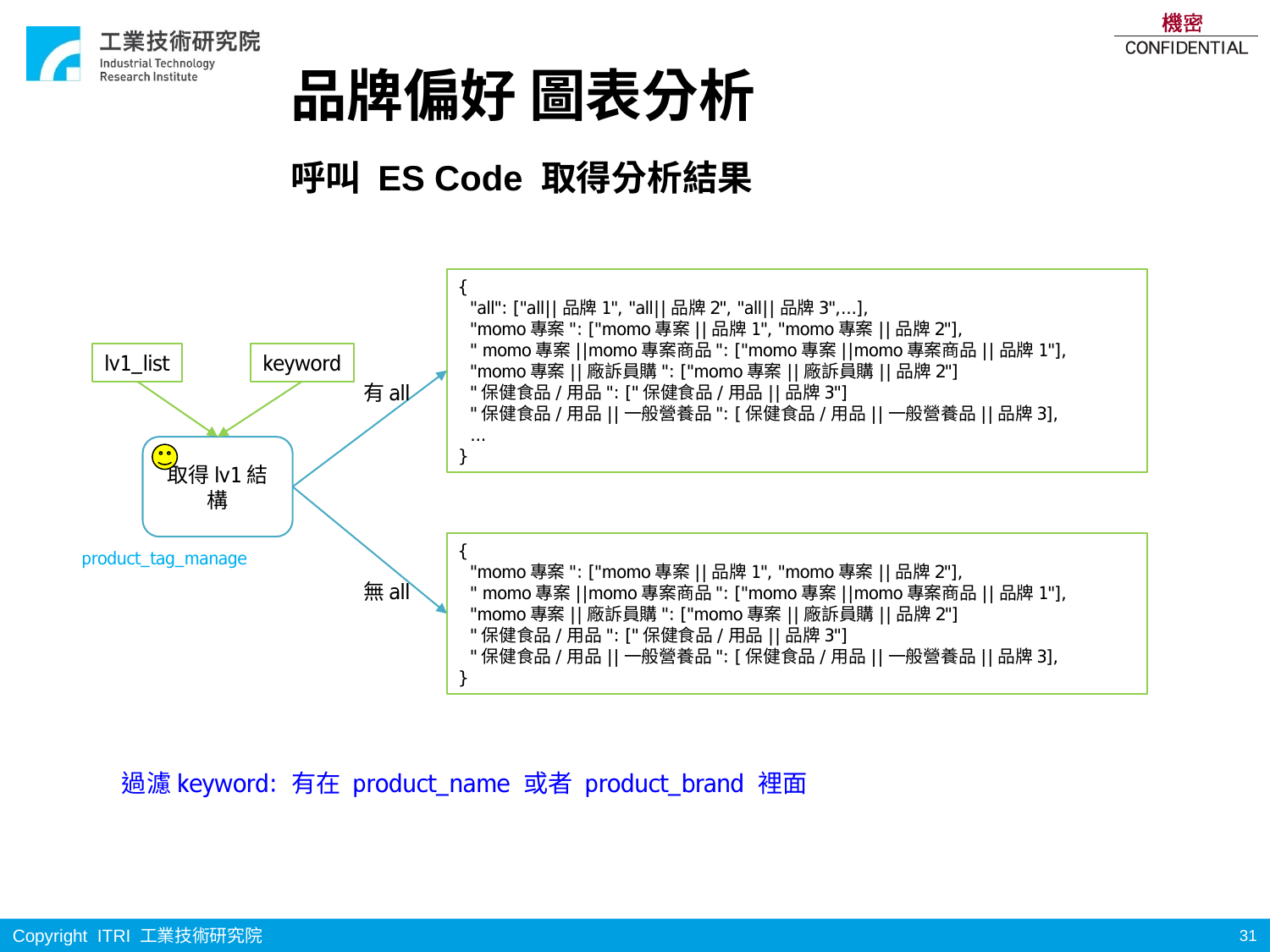

# 品牌偏好 圖表分析
呼叫 ES Code 取得分析結果
{
  "all": ["all||品牌1", "all||品牌2", "all||品牌3",...],
  "momo專案": ["momo專案||品牌1", "momo專案||品牌2"],
  " momo專案||momo專案商品": ["momo專案||momo專案商品||品牌1"],
  "momo專案||廠訴員購": ["momo專案||廠訴員購||品牌2"]
  "保健食品/用品": ["保健食品/用品||品牌3"]
  "保健食品/用品||一般營養品": [保健食品/用品||一般營養品||品牌3],
  ...
}
lv1_list
keyword
有all
取得lv1結構

{
  "momo專案": ["momo專案||品牌1", "momo專案||品牌2"],
  " momo專案||momo專案商品": ["momo專案||momo專案商品||品牌1"],
  "momo專案||廠訴員購": ["momo專案||廠訴員購||品牌2"]
  "保健食品/用品": ["保健食品/用品||品牌3"]
  "保健食品/用品||一般營養品": [保健食品/用品||一般營養品||品牌3],
}
product_tag_manage
無all
過濾keyword: 有在 product_name 或者 product_brand 裡面
31